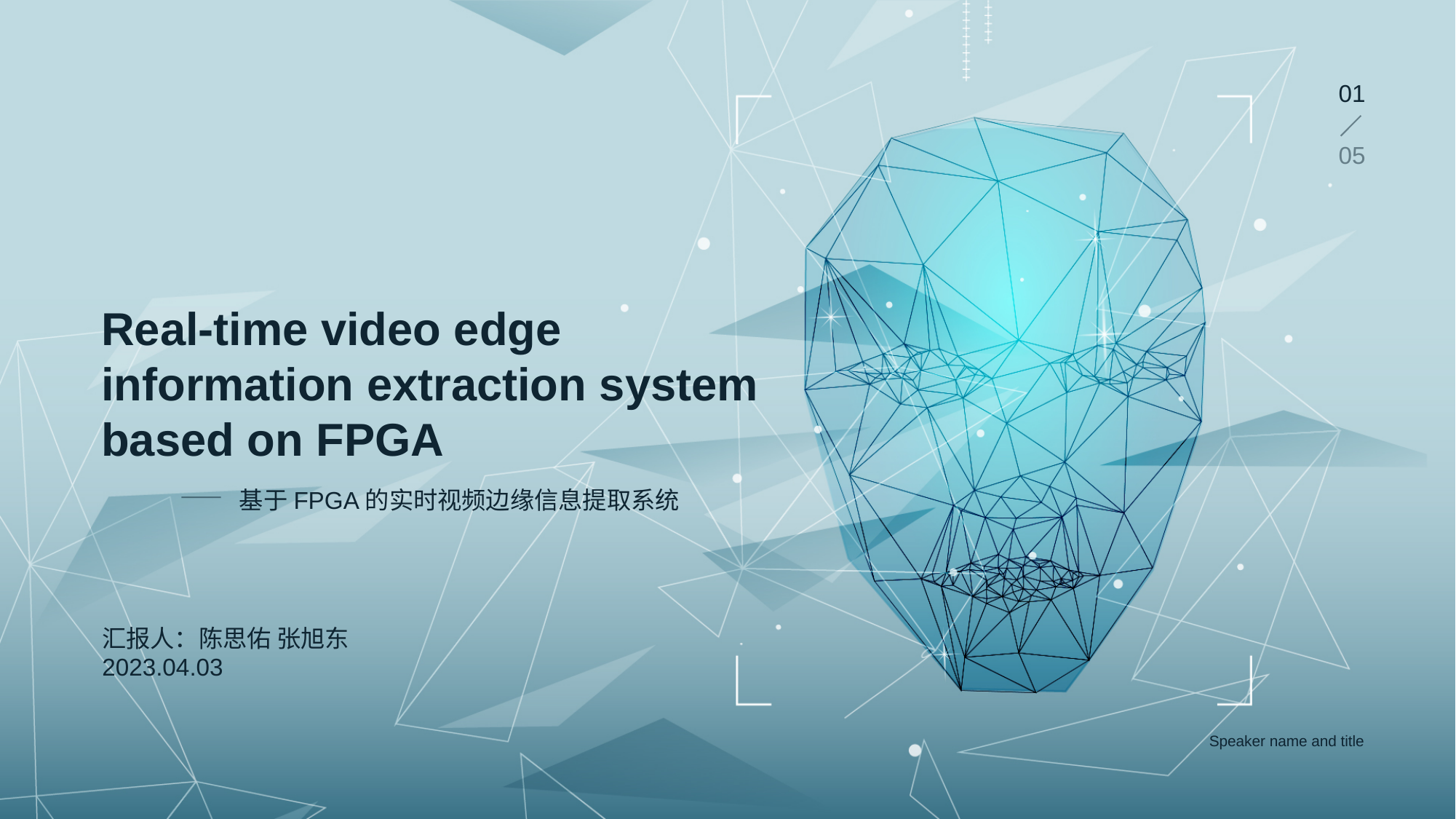

01
05
# Real-time video edge information extraction system based on FPGA
基于FPGA的实时视频边缘信息提取系统
汇报人：陈思佑 张旭东
2023.04.03
Speaker name and title